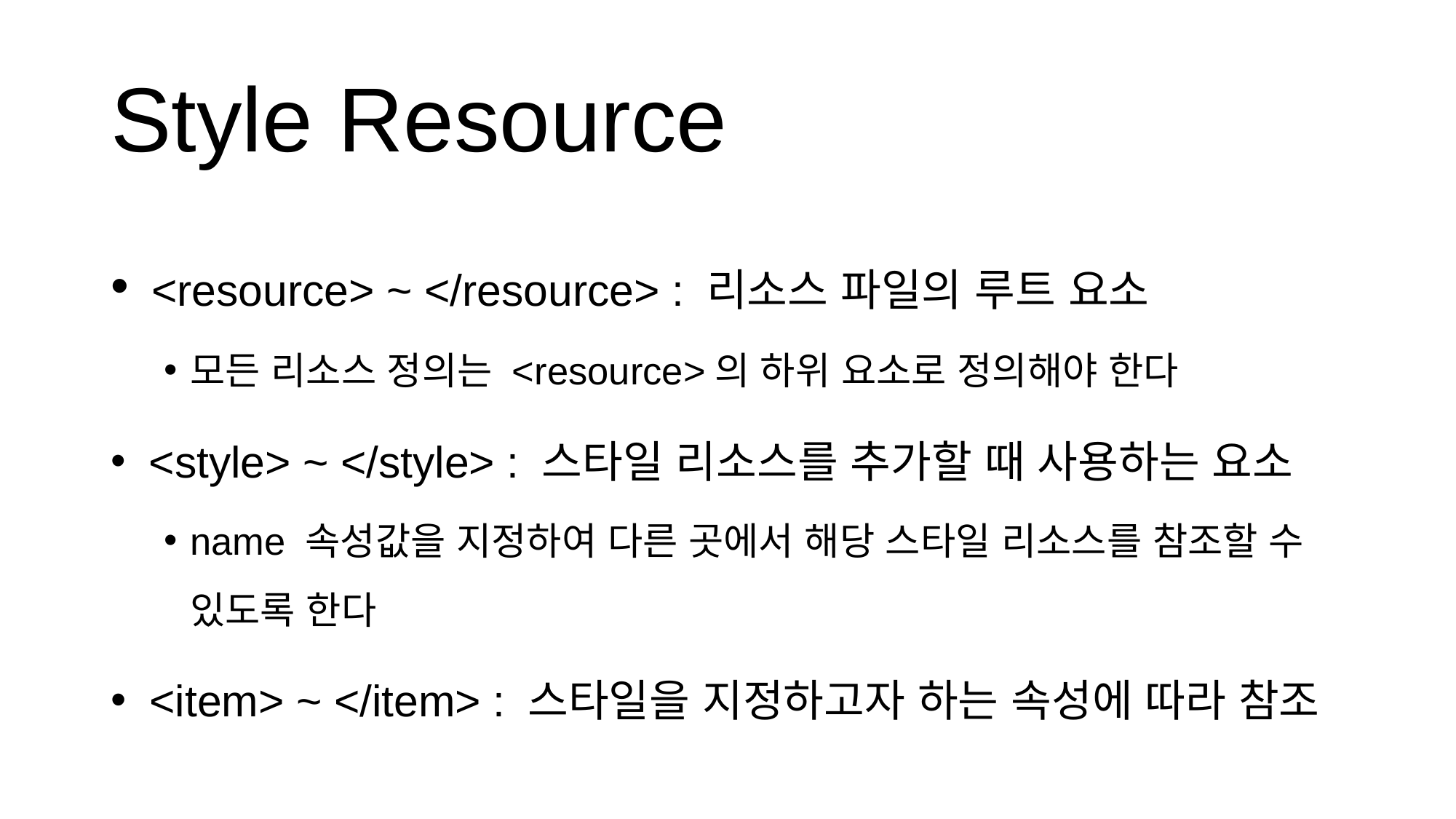

# Style Resource
 <resource> ~ </resource> : 리소스 파일의 루트 요소
모든 리소스 정의는 <resource>의 하위 요소로 정의해야 한다
 <style> ~ </style> : 스타일 리소스를 추가할 때 사용하는 요소
name 속성값을 지정하여 다른 곳에서 해당 스타일 리소스를 참조할 수 있도록 한다
 <item> ~ </item> : 스타일을 지정하고자 하는 속성에 따라 참조